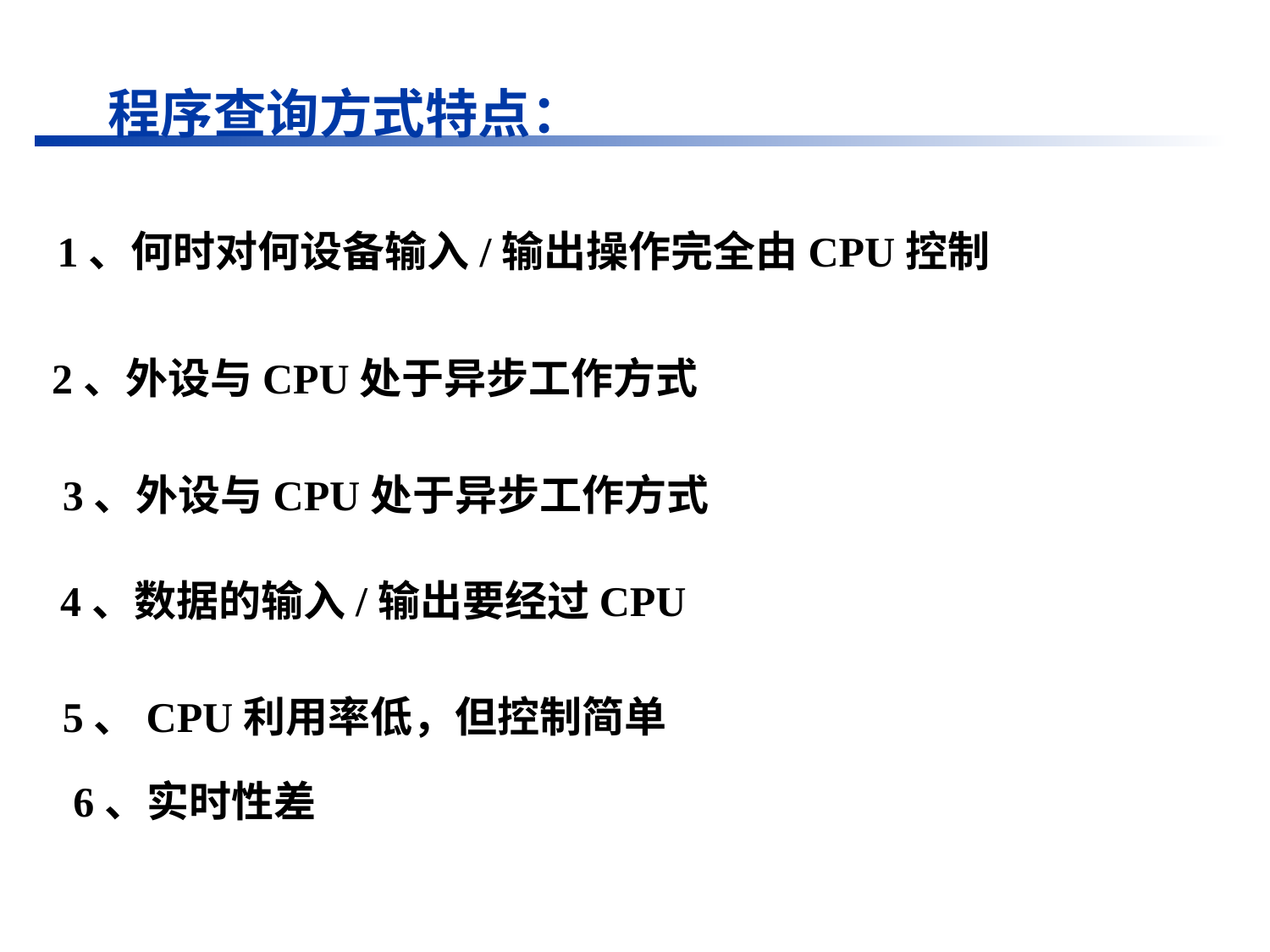

程序查询方式特点：
1、何时对何设备输入/输出操作完全由CPU控制
2、外设与CPU处于异步工作方式
3、外设与CPU处于异步工作方式
4、数据的输入/输出要经过CPU
5、CPU利用率低，但控制简单
6、实时性差